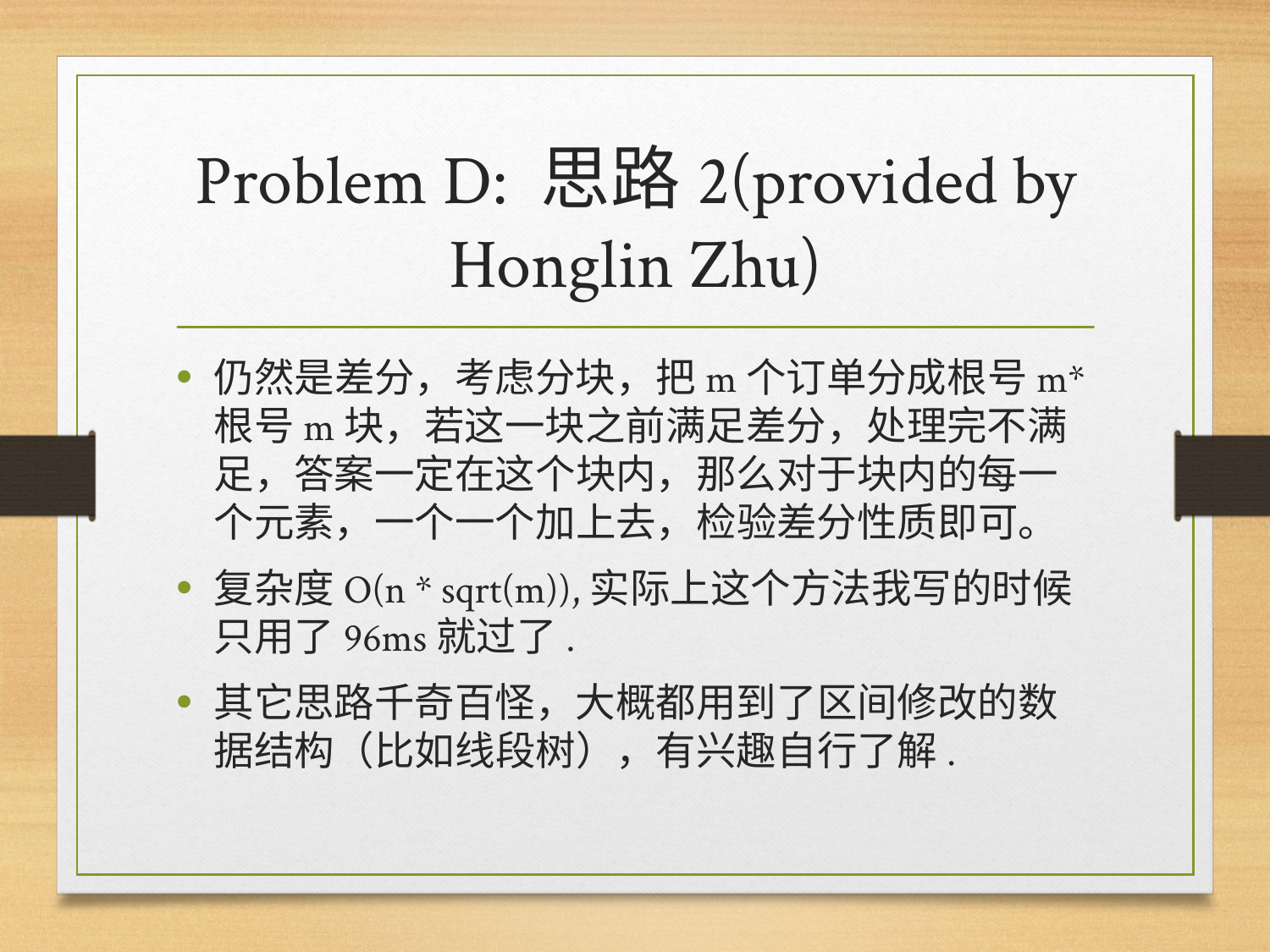

# Problem D: 思路2(provided by Honglin Zhu)
仍然是差分，考虑分块，把m个订单分成根号m*根号m块，若这一块之前满足差分，处理完不满足，答案一定在这个块内，那么对于块内的每一个元素，一个一个加上去，检验差分性质即可。
复杂度O(n * sqrt(m)),实际上这个方法我写的时候只用了96ms就过了.
其它思路千奇百怪，大概都用到了区间修改的数据结构（比如线段树），有兴趣自行了解.